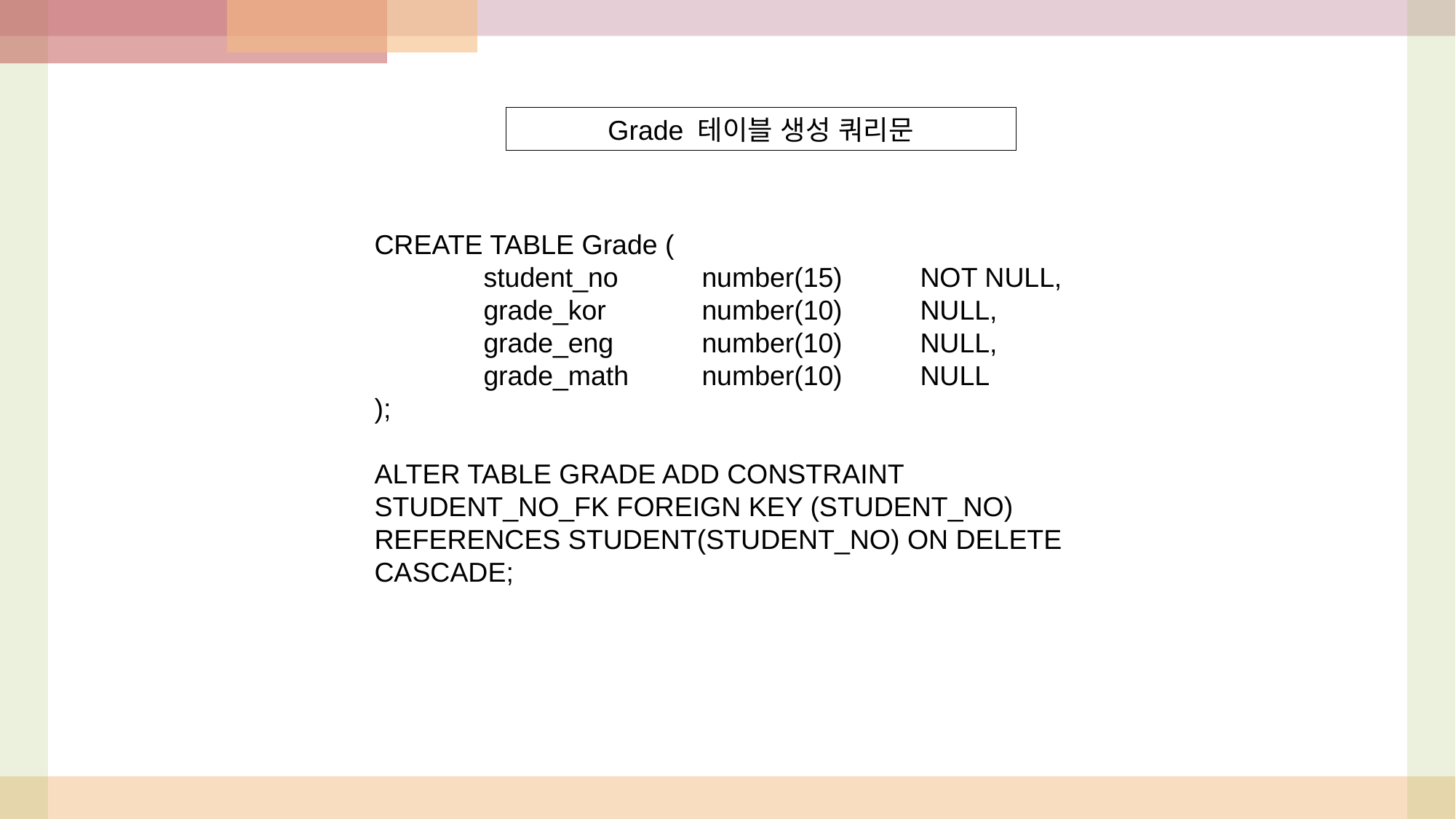

Grade 테이블 생성 쿼리문
CREATE TABLE Grade (
	student_no	number(15)	NOT NULL,
	grade_kor	number(10)	NULL,
	grade_eng	number(10)	NULL,
	grade_math	number(10)	NULL
);

ALTER TABLE GRADE ADD CONSTRAINT STUDENT_NO_FK FOREIGN KEY (STUDENT_NO) REFERENCES STUDENT(STUDENT_NO) ON DELETE CASCADE;